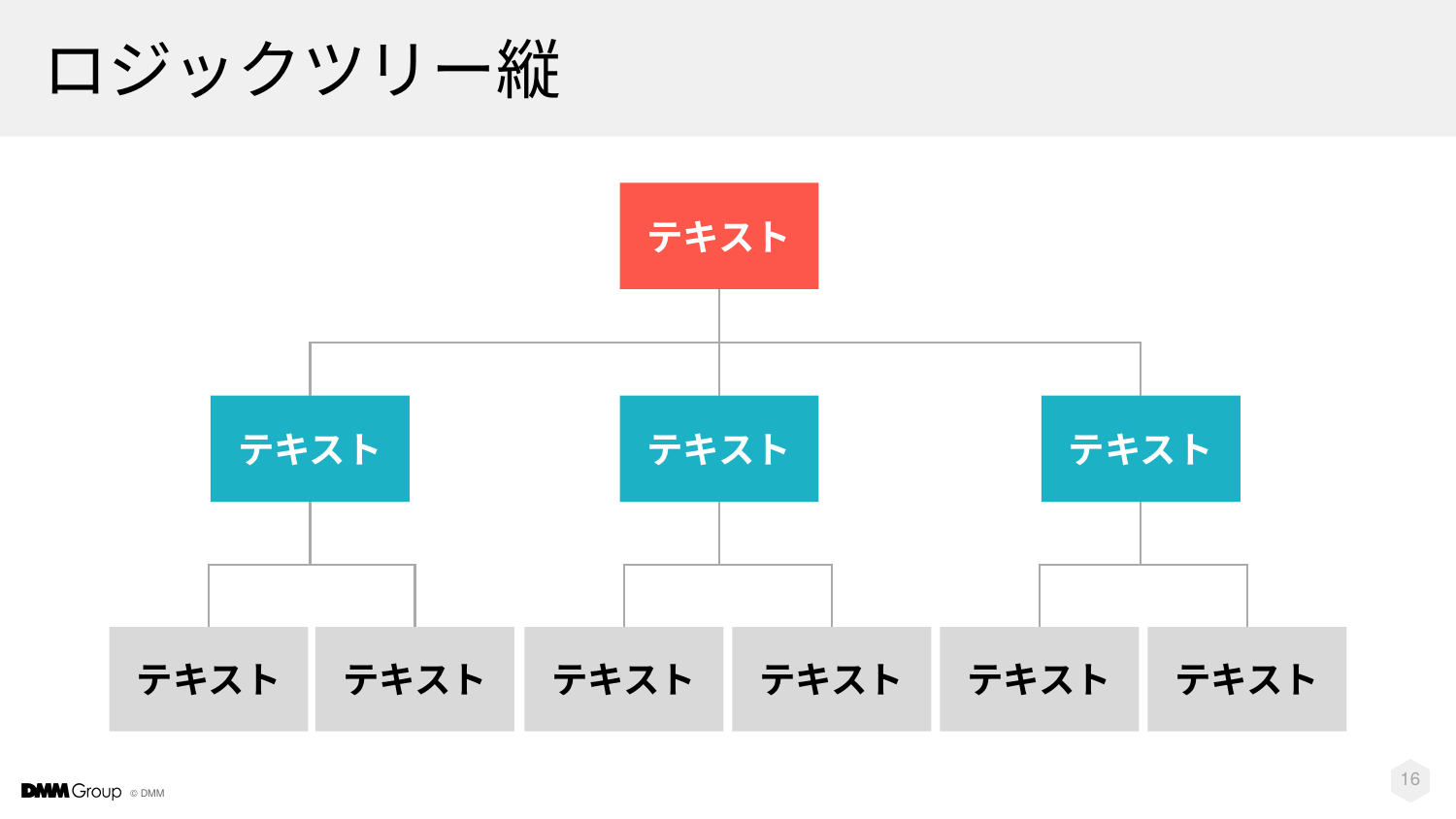

# ロジックツリー縦
テキスト
テキスト
テキスト
テキスト
テキスト
テキスト
テキスト
テキスト
テキスト
テキスト
16